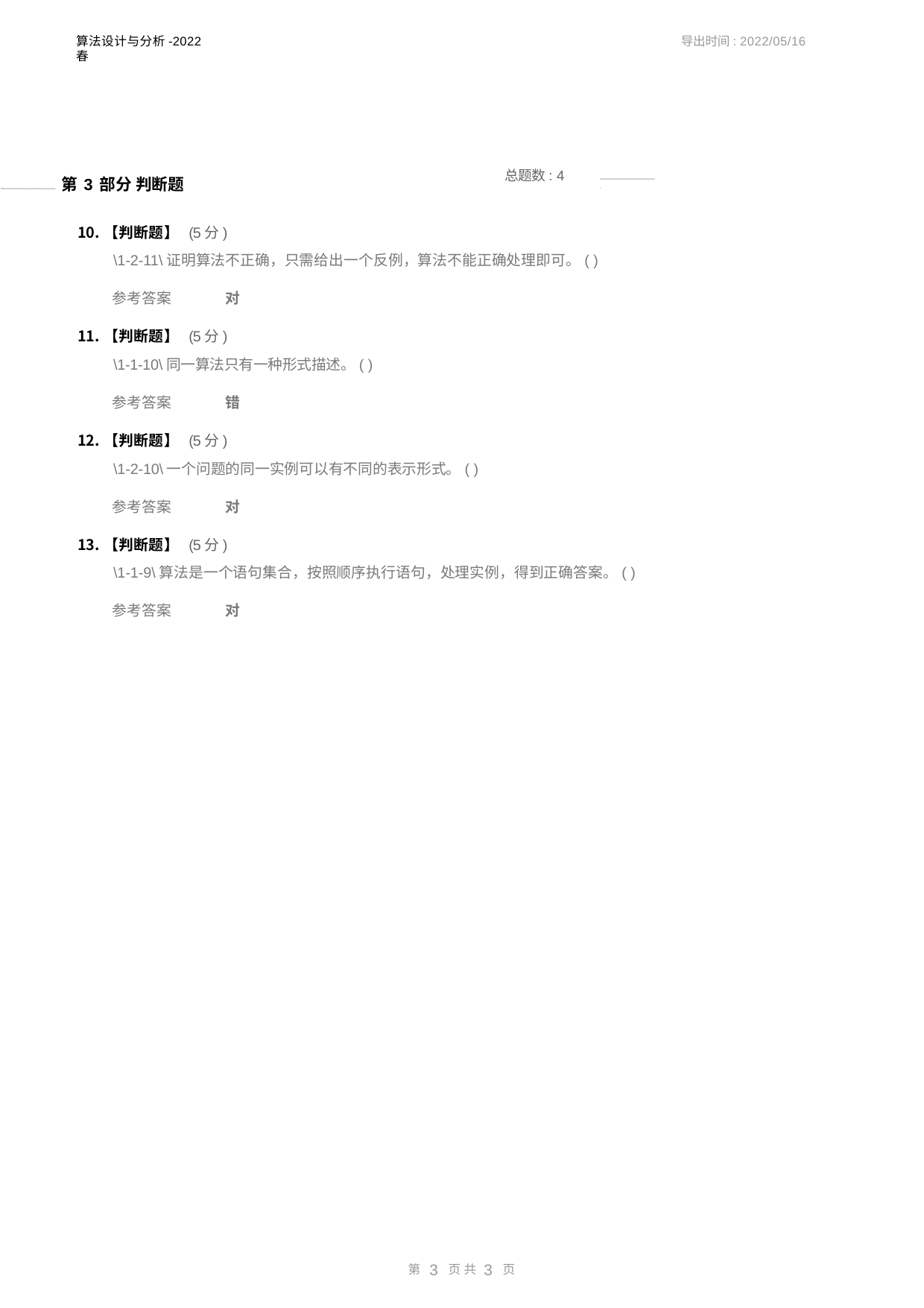

算法设计与分析-2022春
导出时间: 2022/05/16
........................................................................................................................ 第3部分 判断题
总题数: 4
........................................................................................................................
.
.
【判断题】 (5分)
\1-2-11\证明算法不正确，只需给出一个反例，算法不能正确处理即可。( )

参考答案	对

【判断题】 (5分)
\1-1-10\同一算法只有一种形式描述。( )

参考答案	错

【判断题】 (5分)
\1-2-10\一个问题的同一实例可以有不同的表示形式。( )

参考答案	对

【判断题】 (5分)
\1-1-9\算法是一个语句集合，按照顺序执行语句，处理实例，得到正确答案。( )

参考答案	对
第	页共	页
3
3